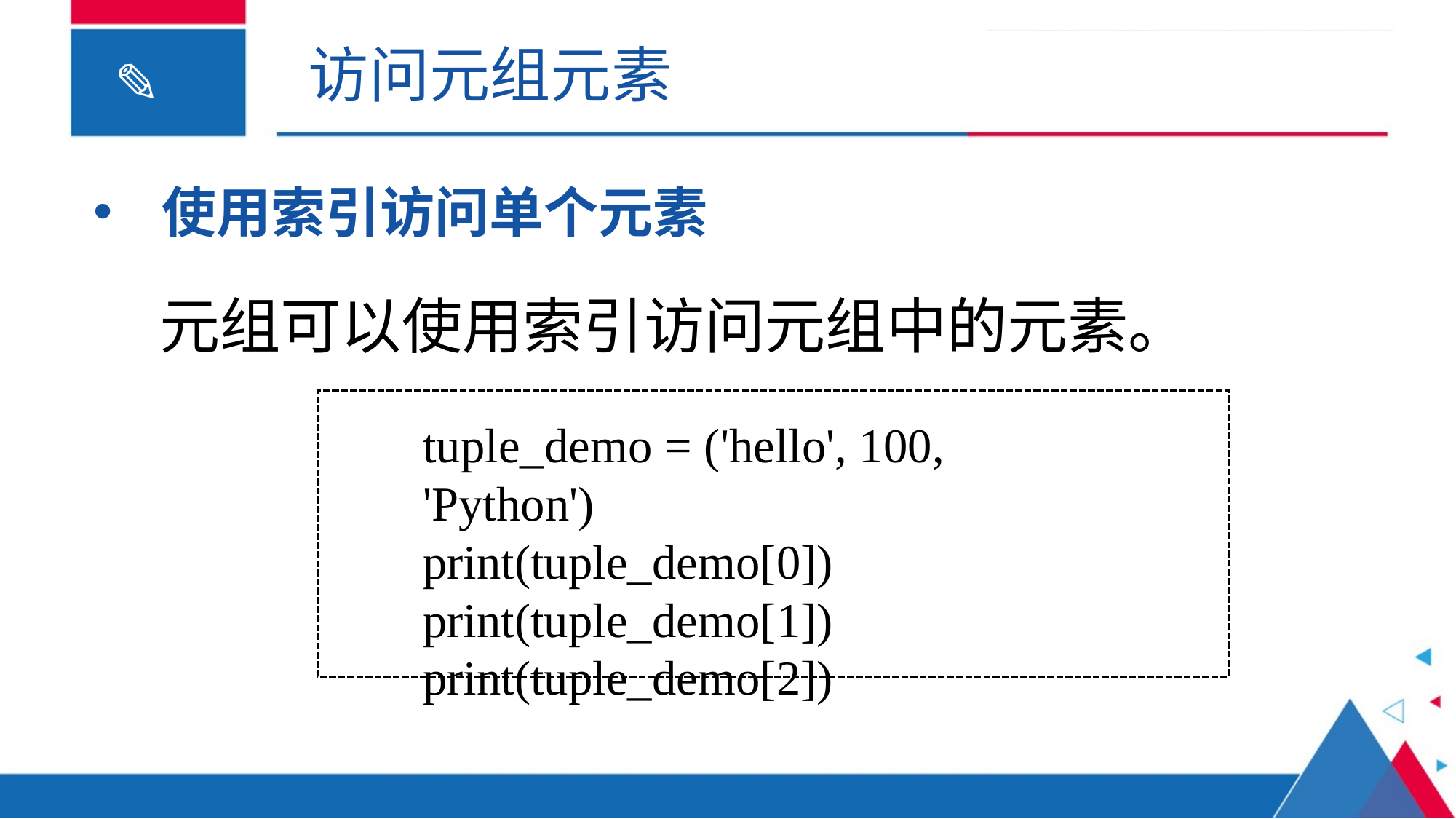

访问元组元素
使用索引访问单个元素
元组可以使用索引访问元组中的元素。

tuple_demo = ('hello', 100, 'Python')
print(tuple_demo[0])
print(tuple_demo[1])
print(tuple_demo[2])